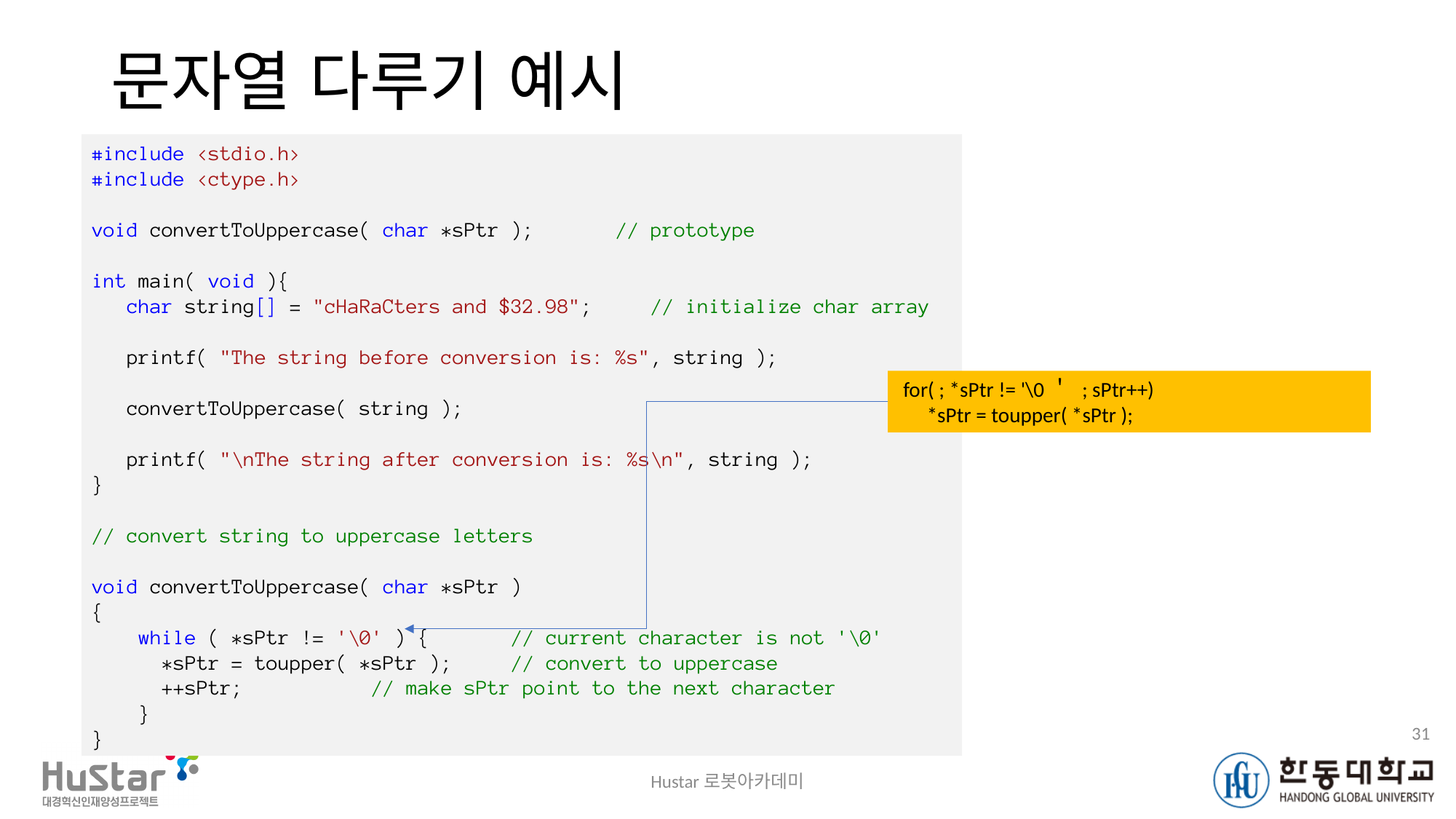

# 문자열 다루기 예시
#include <stdio.h>
#include <ctype.h>
void convertToUppercase( char *sPtr );       // prototype
int main( void ){
   char string[] = "cHaRaCters and $32.98";     // initialize char array
   printf( "The string before conversion is: %s", string );
   convertToUppercase( string );
   printf( "\nThe string after conversion is: %s\n", string );
}
// convert string to uppercase letters
void convertToUppercase( char *sPtr )
{
    while ( *sPtr != '\0' ) {       // current character is not '\0'
      *sPtr = toupper( *sPtr );     // convert to uppercase
      ++sPtr;           // make sPtr point to the next character
    }
}

 for( ; *sPtr != '\0＇ ; sPtr++)
      *sPtr = toupper( *sPtr );
31
Hustar로봇아카데미